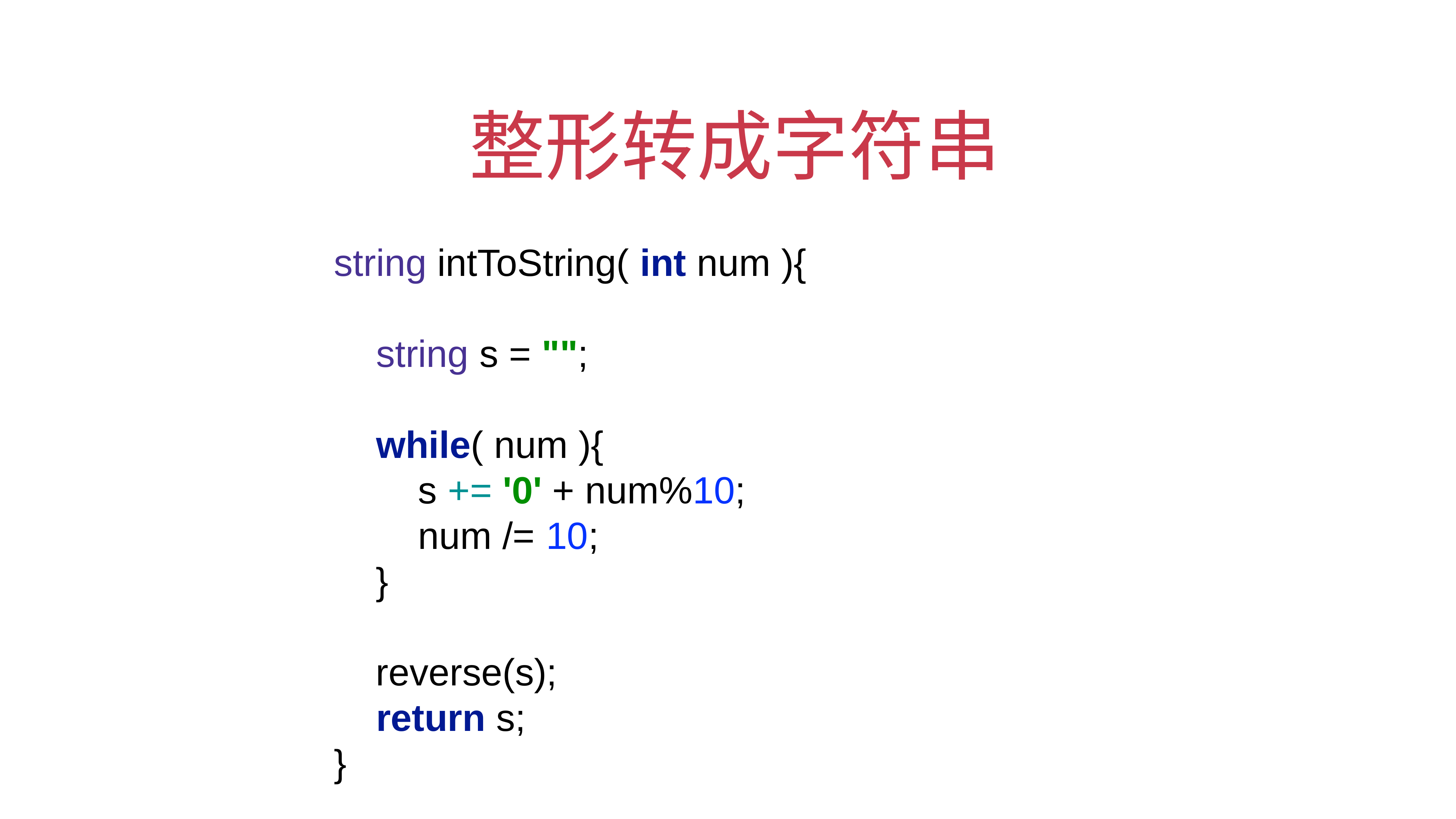

# 整形转成字符串
string intToString( int num ){
    string s = "";
    while( num ){
        s += '0' + num%10;
        num /= 10;
    }
    reverse(s);
    return s;
}